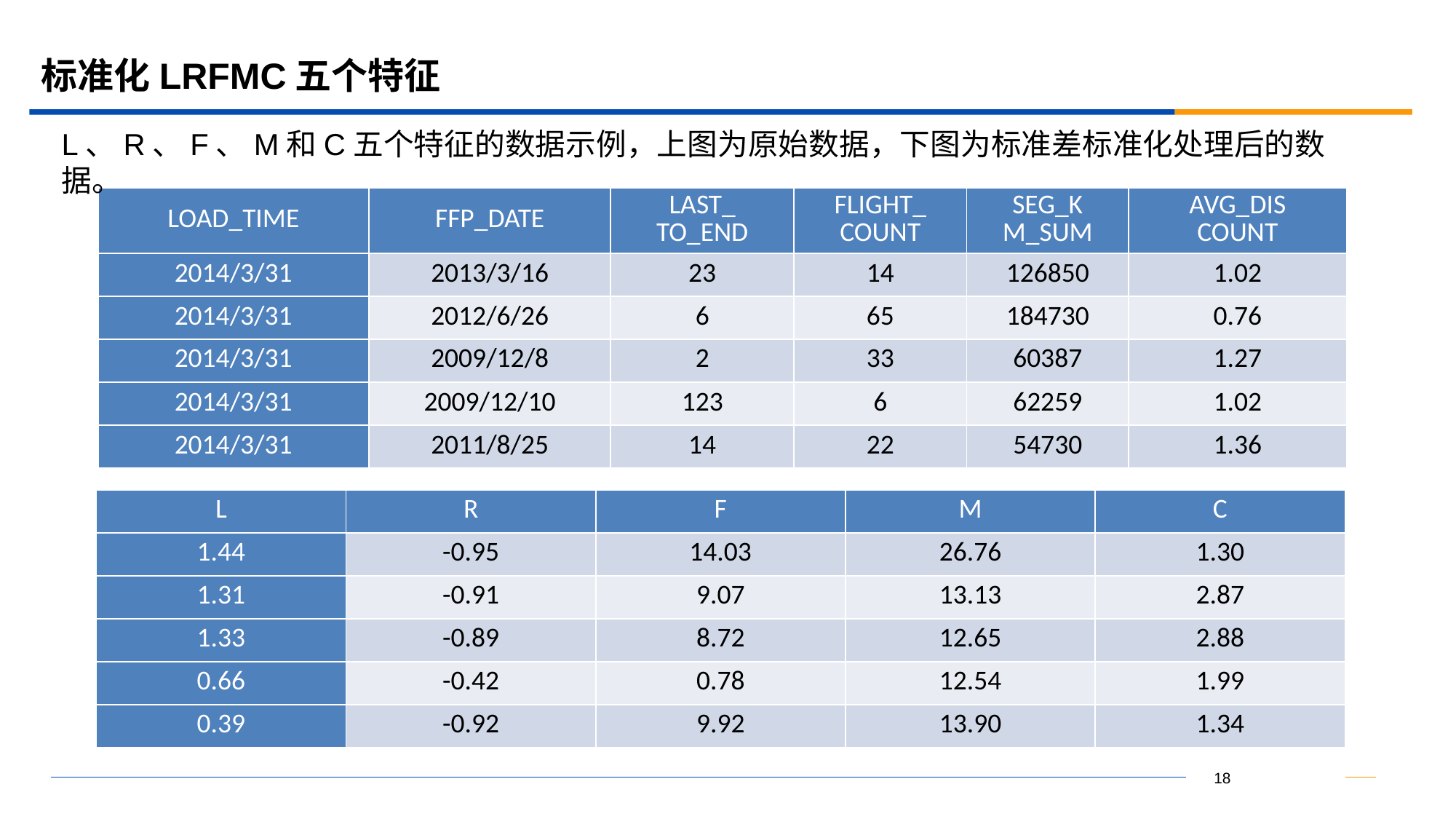

# 标准化LRFMC五个特征
L、R、F、M和C五个特征的数据示例，上图为原始数据，下图为标准差标准化处理后的数据。
| LOAD\_TIME | FFP\_DATE | LAST\_ TO\_END | FLIGHT\_ COUNT | SEG\_K M\_SUM | AVG\_DIS COUNT |
| --- | --- | --- | --- | --- | --- |
| 2014/3/31 | 2013/3/16 | 23 | 14 | 126850 | 1.02 |
| 2014/3/31 | 2012/6/26 | 6 | 65 | 184730 | 0.76 |
| 2014/3/31 | 2009/12/8 | 2 | 33 | 60387 | 1.27 |
| 2014/3/31 | 2009/12/10 | 123 | 6 | 62259 | 1.02 |
| 2014/3/31 | 2011/8/25 | 14 | 22 | 54730 | 1.36 |
| L | R | F | M | C |
| --- | --- | --- | --- | --- |
| 1.44 | -0.95 | 14.03 | 26.76 | 1.30 |
| 1.31 | -0.91 | 9.07 | 13.13 | 2.87 |
| 1.33 | -0.89 | 8.72 | 12.65 | 2.88 |
| 0.66 | -0.42 | 0.78 | 12.54 | 1.99 |
| 0.39 | -0.92 | 9.92 | 13.90 | 1.34 |